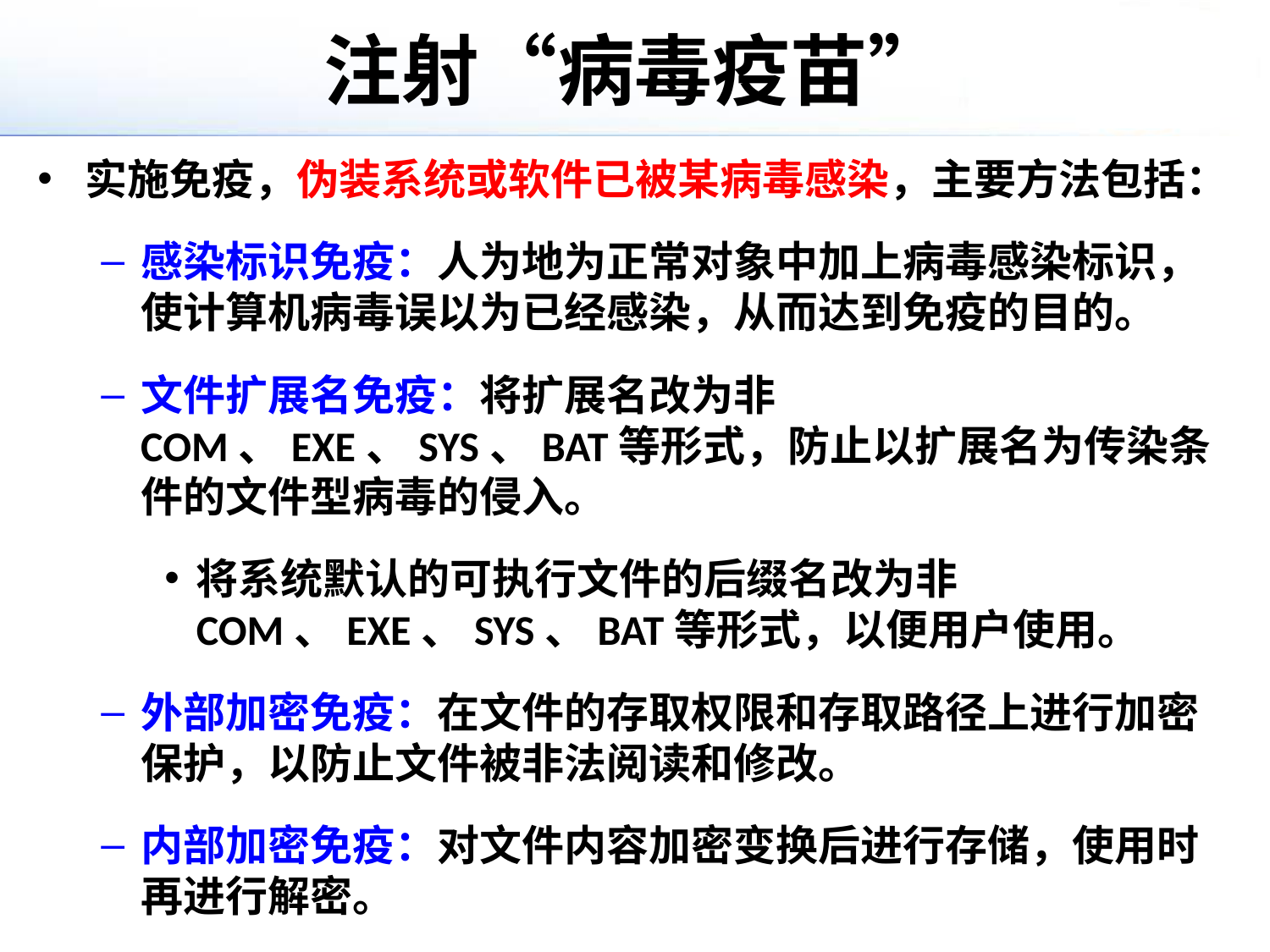

# 注射“病毒疫苗”
实施免疫，伪装系统或软件已被某病毒感染，主要方法包括：
感染标识免疫：人为地为正常对象中加上病毒感染标识，使计算机病毒误以为已经感染，从而达到免疫的目的。
文件扩展名免疫：将扩展名改为非COM、EXE、SYS、BAT等形式，防止以扩展名为传染条件的文件型病毒的侵入。
将系统默认的可执行文件的后缀名改为非COM、EXE、SYS、BAT等形式，以便用户使用。
外部加密免疫：在文件的存取权限和存取路径上进行加密保护，以防止文件被非法阅读和修改。
内部加密免疫：对文件内容加密变换后进行存储，使用时再进行解密。